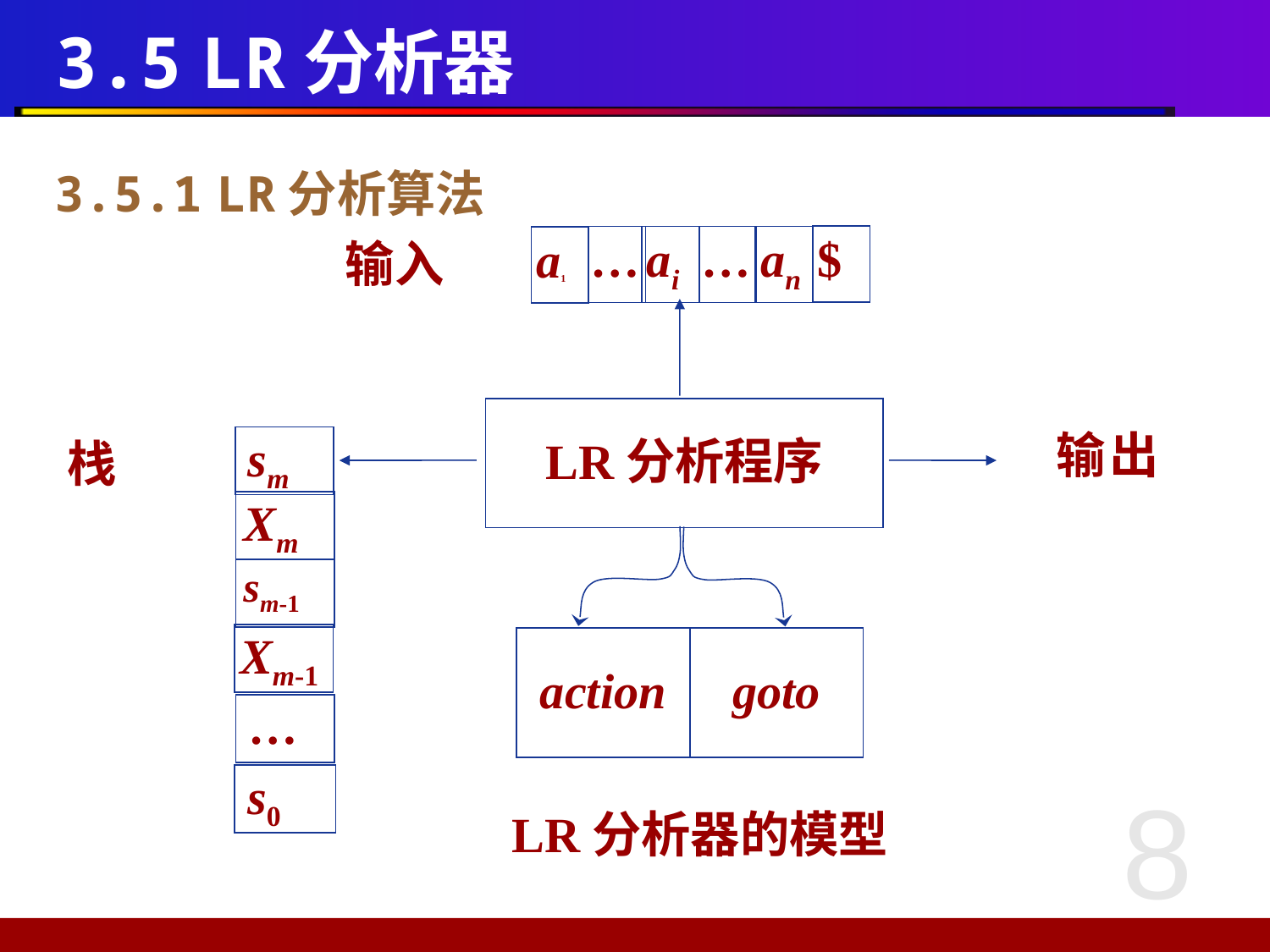

# 3.5 LR分析器
3.5.1 LR分析算法
$
…
ai
…
an
a1
输入

LR分析程序
输出
栈
sm
Xm
sm-1
Xm-1
…
s0

action
goto
LR分析器的模型
8